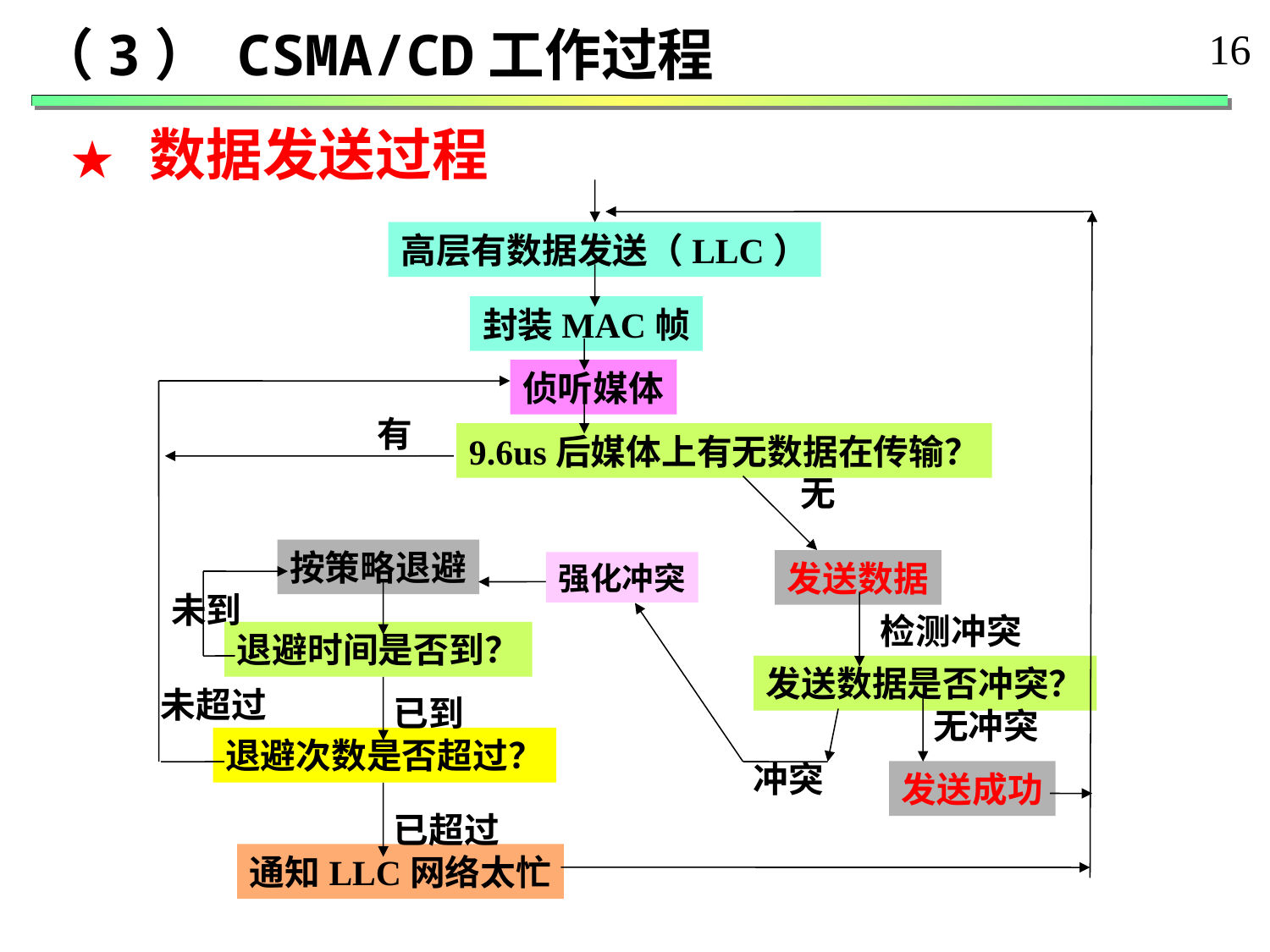

（3） CSMA/CD工作过程
16

★  数据发送过程

高层有数据发送（LLC）

封装MAC帧

侦听媒体

有
9.6us后媒体上有无数据在传输？

无

按策略退避
发送数据
强化冲突

未到

检测冲突

退避时间是否到？

发送数据是否冲突？
未超过

已到
无冲突

退避次数是否超过？
冲突
发送成功

已超过
通知LLC网络太忙